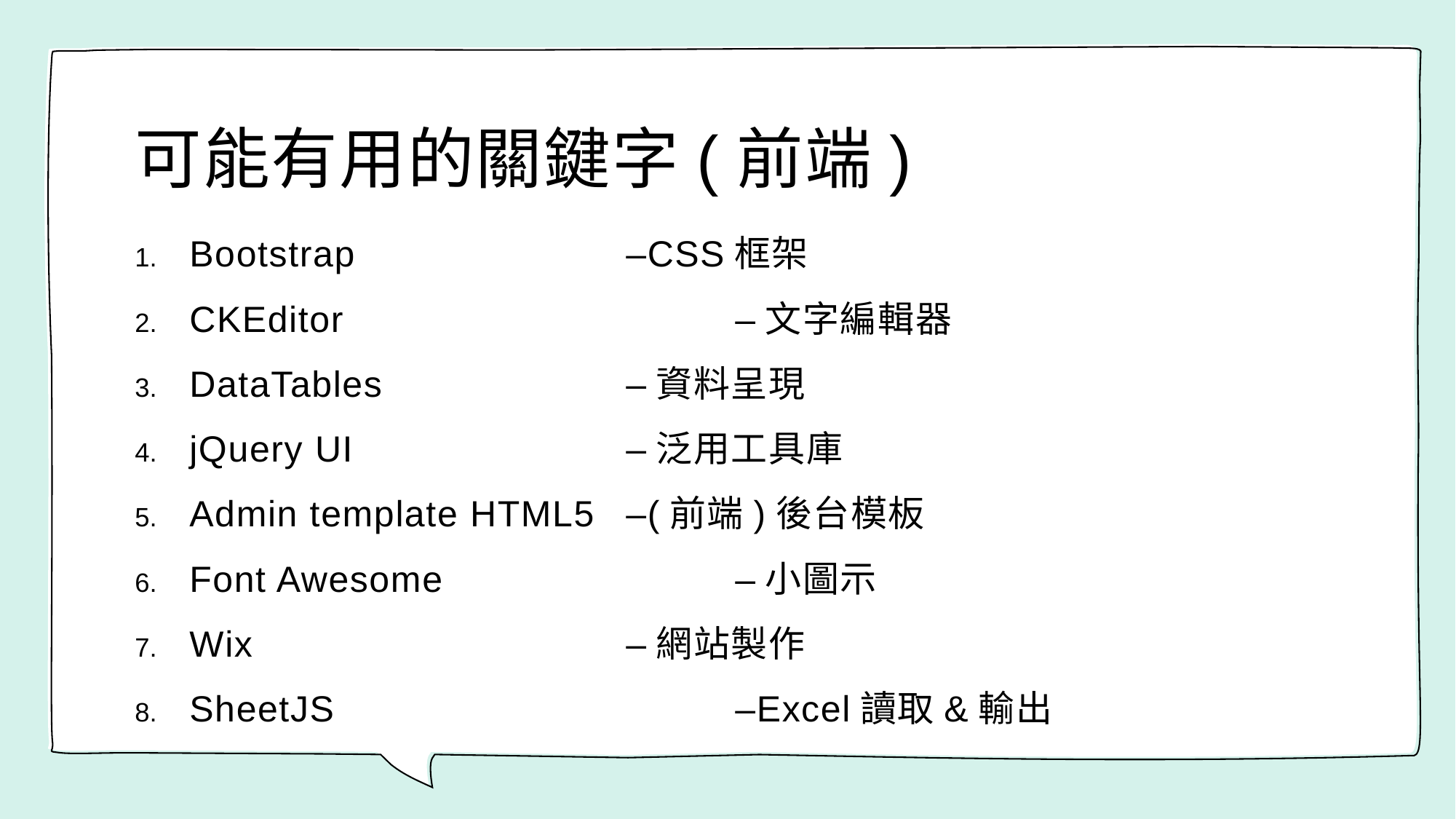

# 可能有用的關鍵字(前端)
Bootstrap			–CSS框架
CKEditor				–文字編輯器
DataTables			–資料呈現
jQuery UI			–泛用工具庫
Admin template HTML5	–(前端)後台模板
Font Awesome			–小圖示
Wix				–網站製作
SheetJS				–Excel讀取&輸出